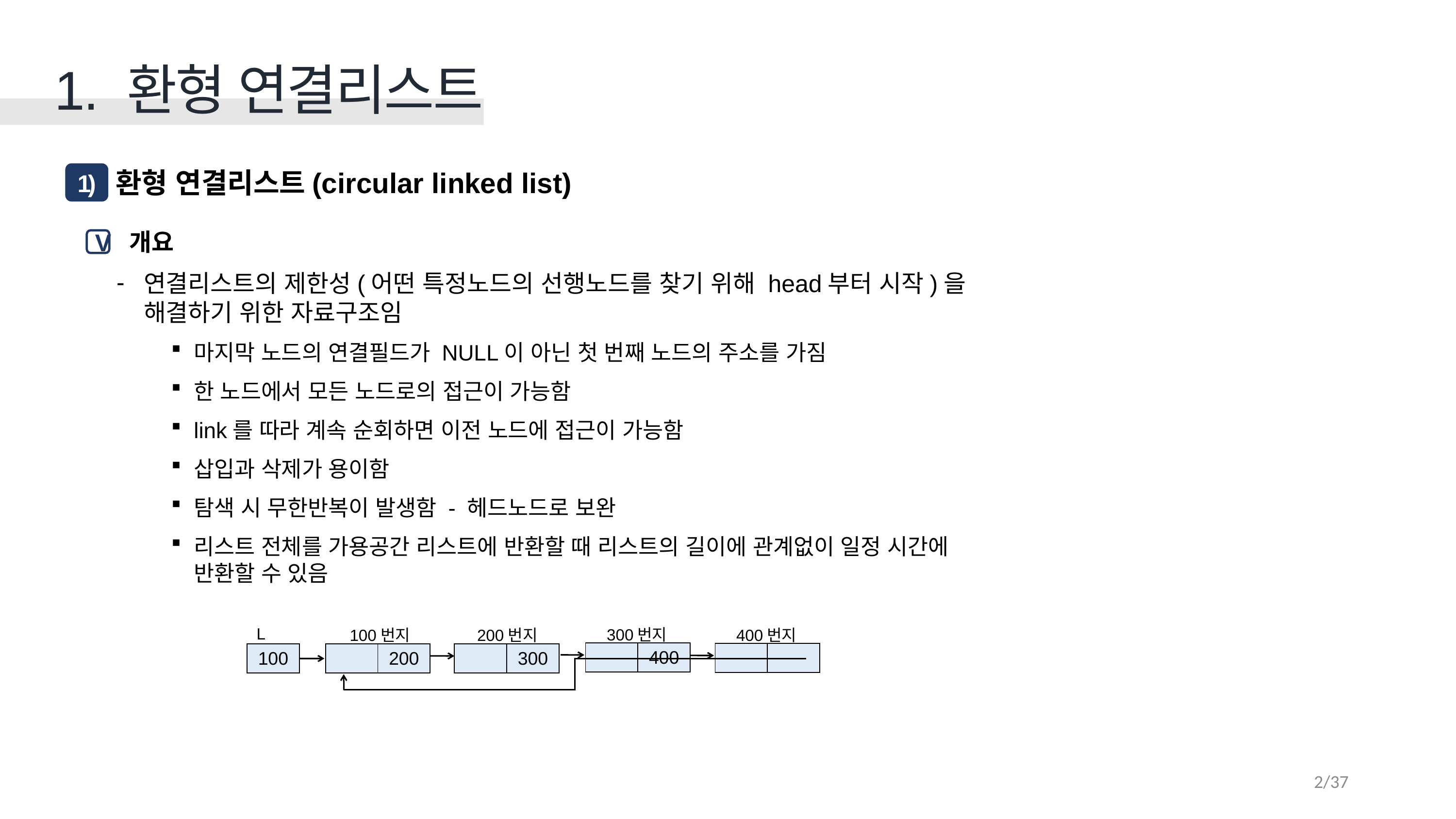

1. 환형 연결리스트

 환형 연결리스트(circular linked list)
1)
 개요

연결리스트의 제한성(어떤 특정노드의 선행노드를 찾기 위해 head부터 시작)을
해결하기 위한 자료구조임

마지막 노드의 연결필드가 NULL이 아닌 첫 번째 노드의 주소를 가짐

한 노드에서 모든 노드로의 접근이 가능함

link를 따라 계속 순회하면 이전 노드에 접근이 가능함

삽입과 삭제가 용이함

탐색 시 무한반복이 발생함 - 헤드노드로 보완

리스트 전체를 가용공간 리스트에 반환할 때 리스트의 길이에 관계없이 일정 시간에
반환할 수 있음

V
L
300번지
400번지
100번지
200번지
|  | 400 |
| --- | --- |
|  |  |
| --- | --- |
| 100 |
| --- |
|  | 200 |
| --- | --- |
|  | 300 |
| --- | --- |
2/37